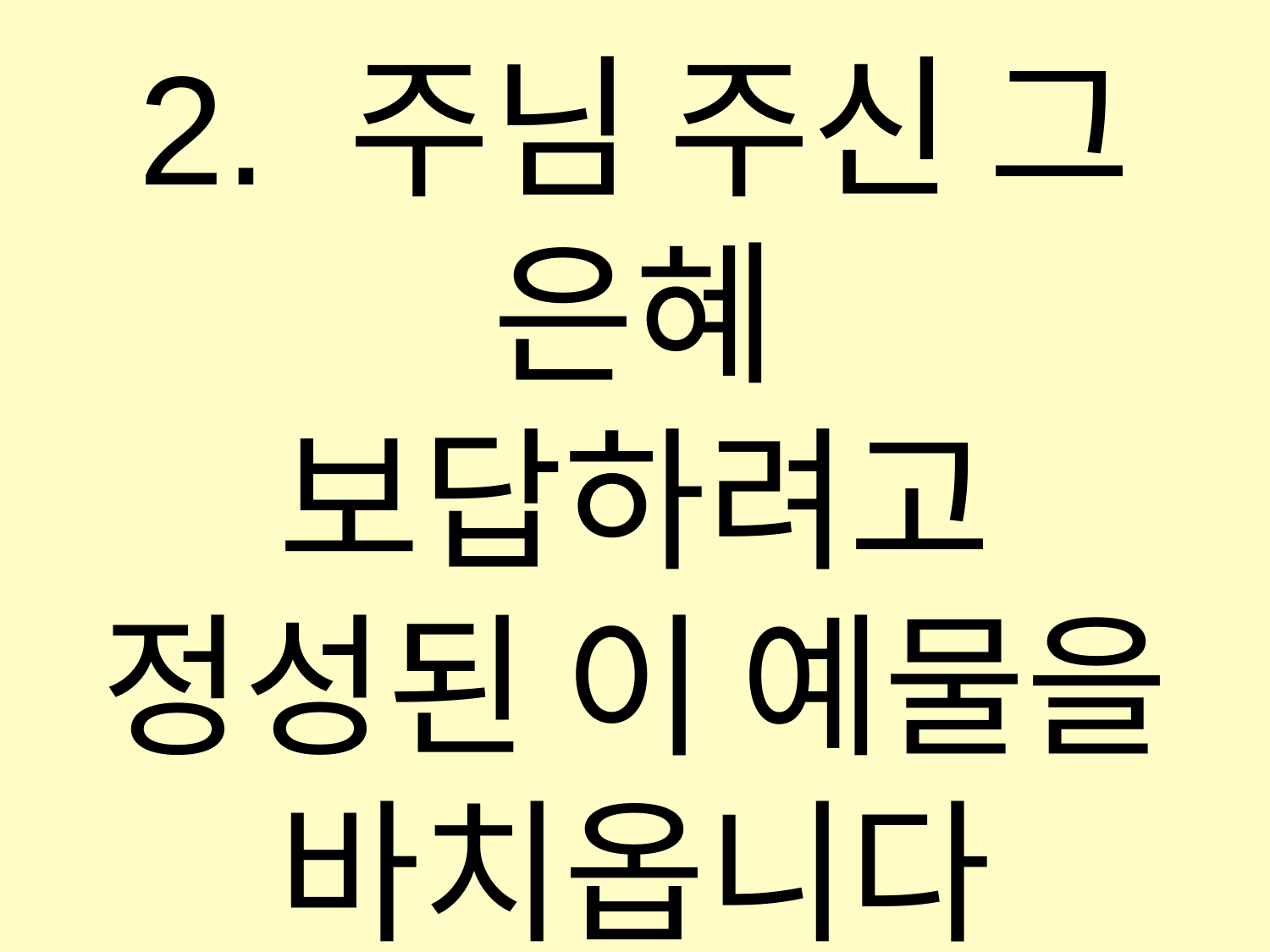

2. 주님 주신 그 은혜
보답하려고
정성된 이 예물을
바치옵니다